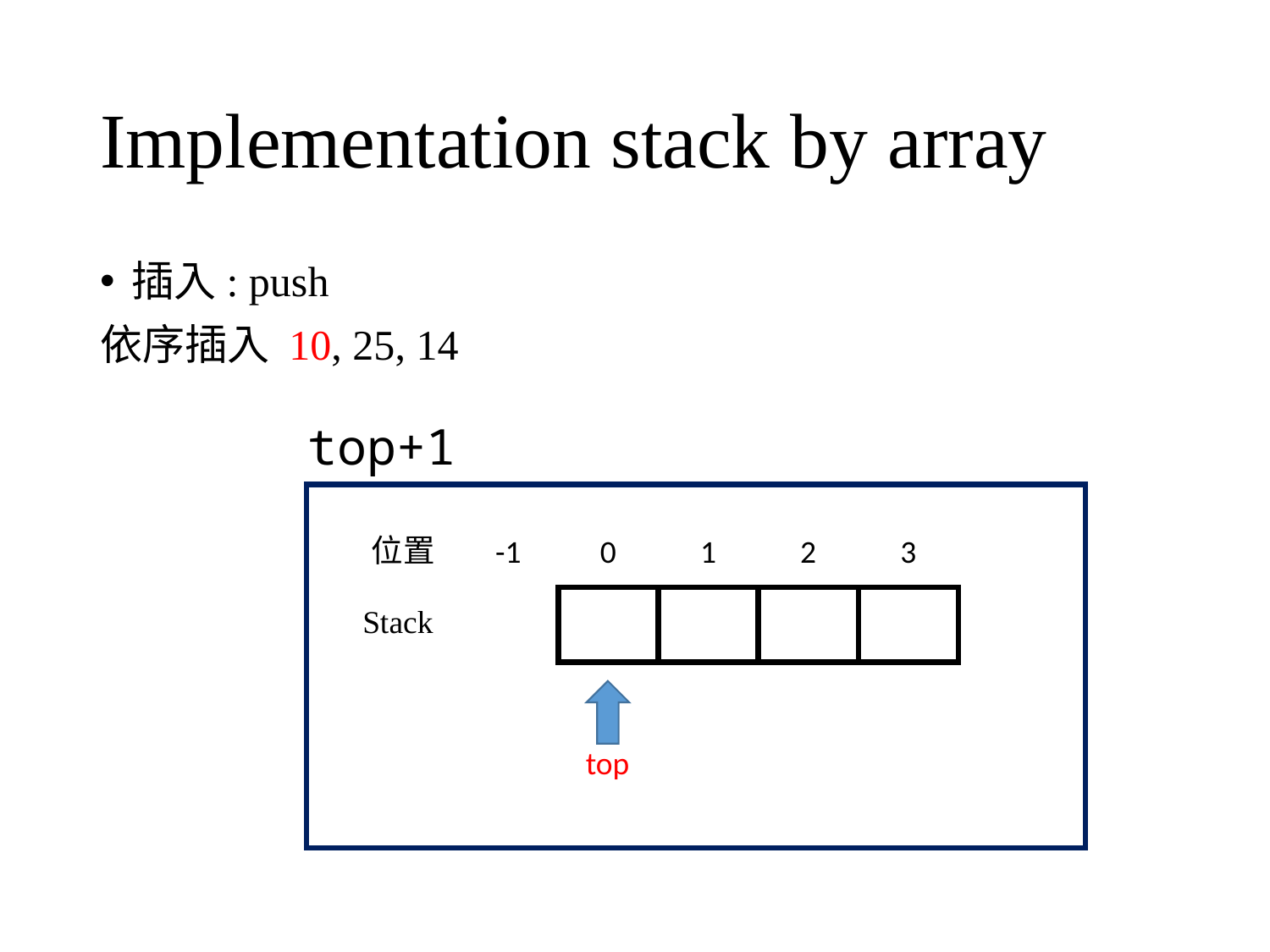

# Implementation stack by array
插入: push
依序插入 10, 25, 14

top+1

-1
0
1
2
3
位置

Stack

top